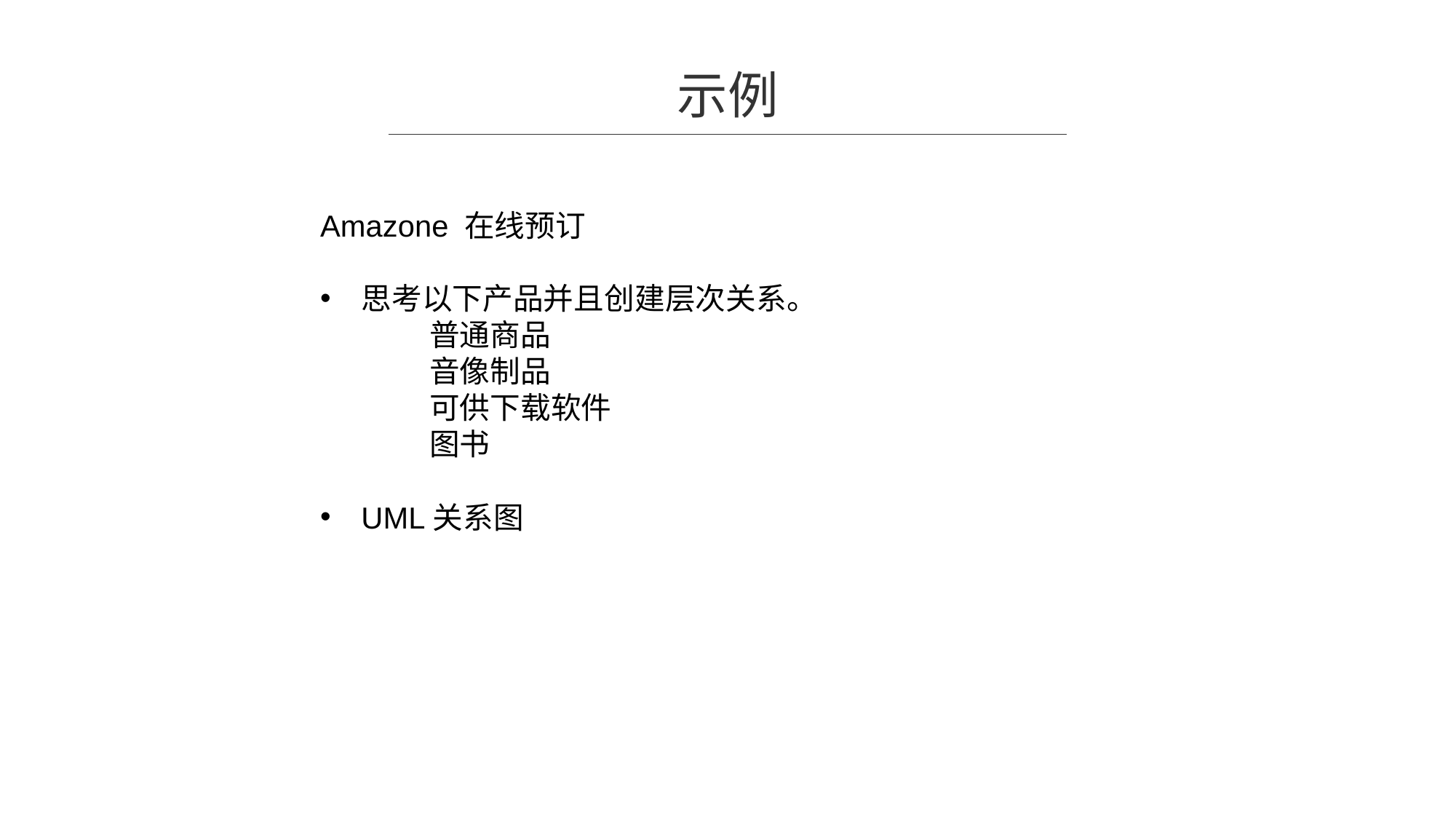

示例
Amazone 在线预订

思考以下产品并且创建层次关系。
	普通商品
	音像制品
	可供下载软件
	图书

UML关系图